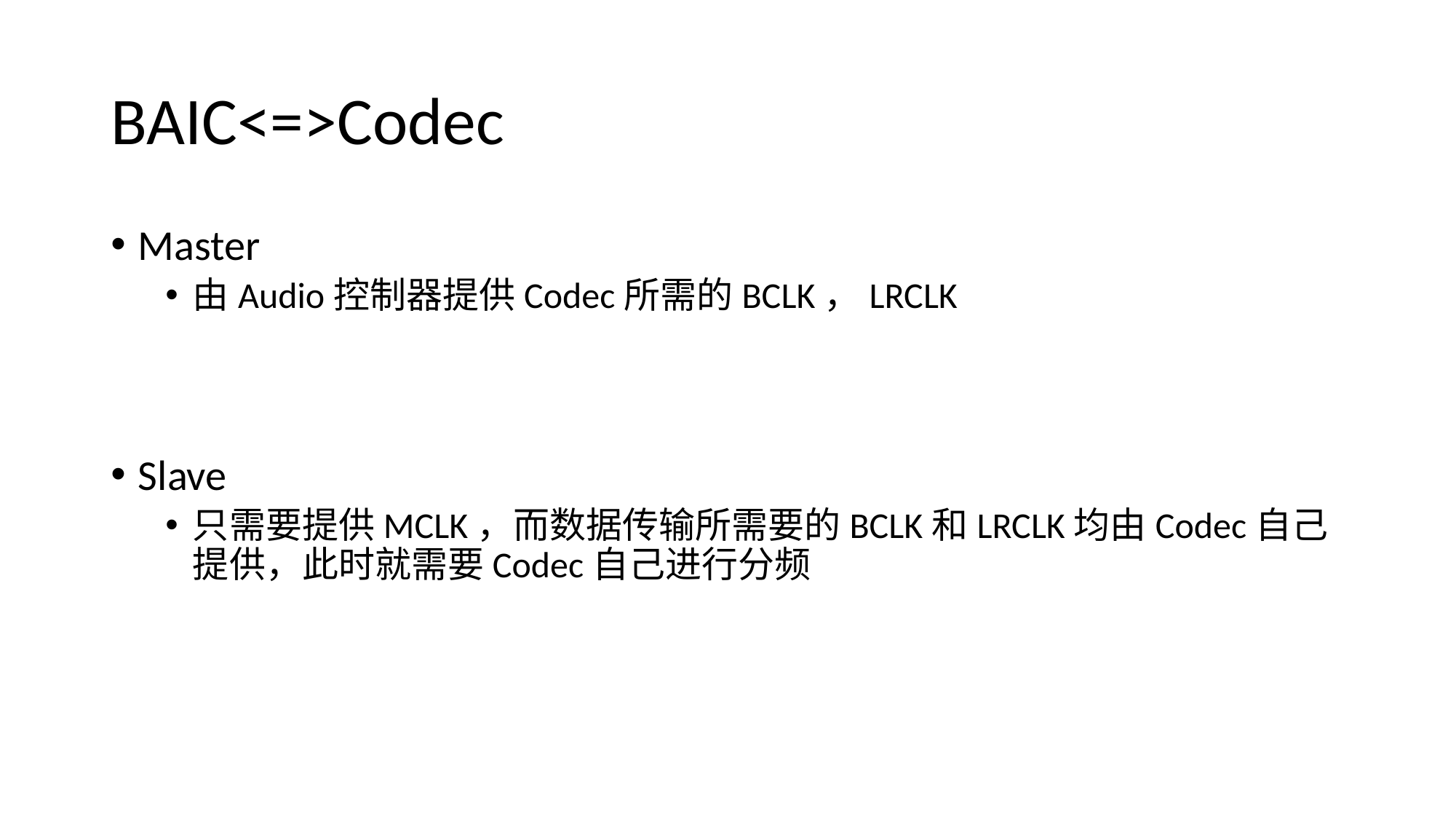

# BAIC<=>Codec
Master
由Audio控制器提供Codec所需的BCLK，LRCLK

Slave
只需要提供MCLK，而数据传输所需要的BCLK和LRCLK均由Codec自己提供，此时就需要Codec自己进行分频